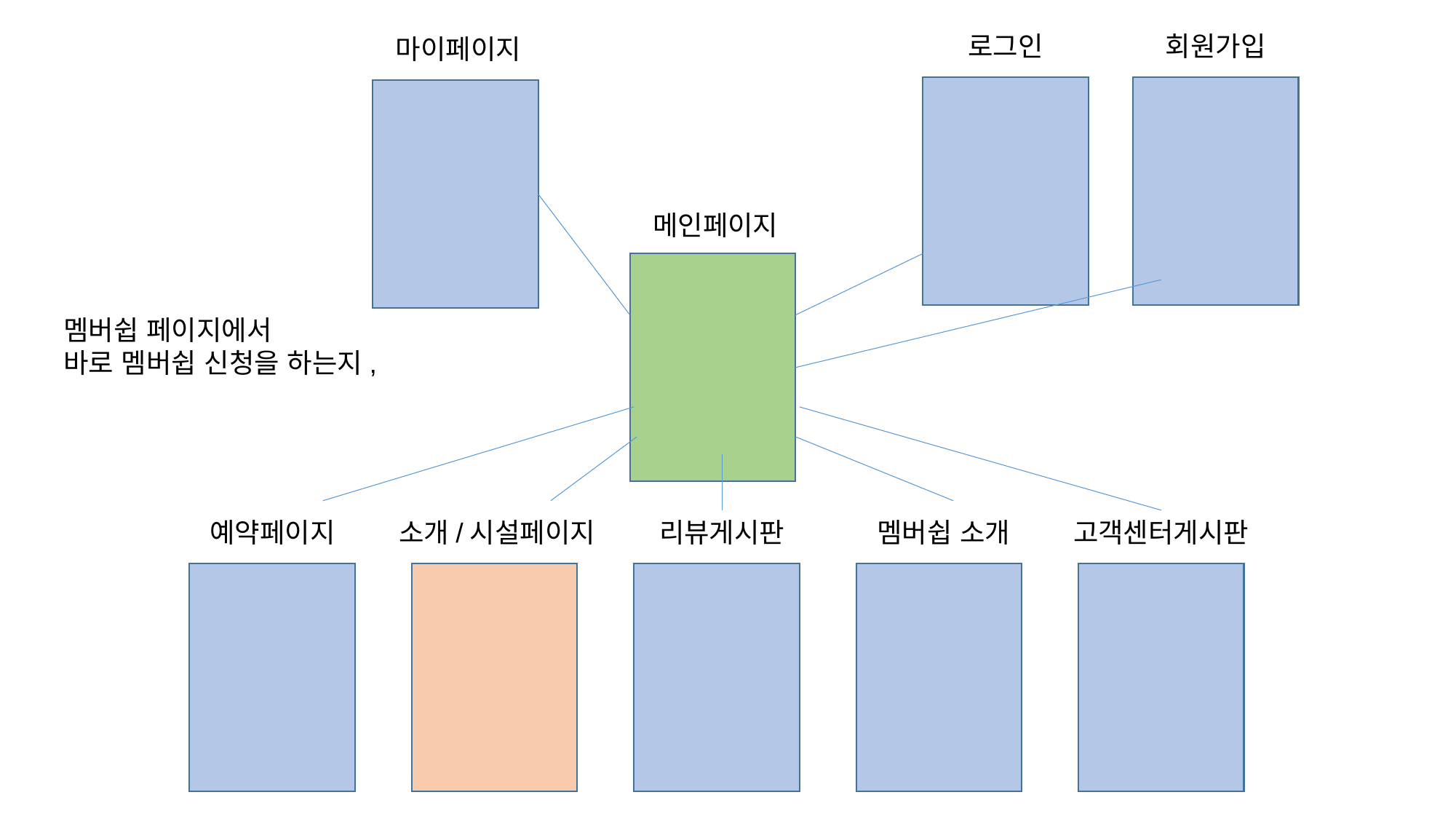

로그인
회원가입
마이페이지

메인페이지

멤버쉽 페이지에서
바로 멤버쉽 신청을 하는지,
예약페이지
소개/시설페이지
리뷰게시판
멤버쉽 소개
고객센터게시판